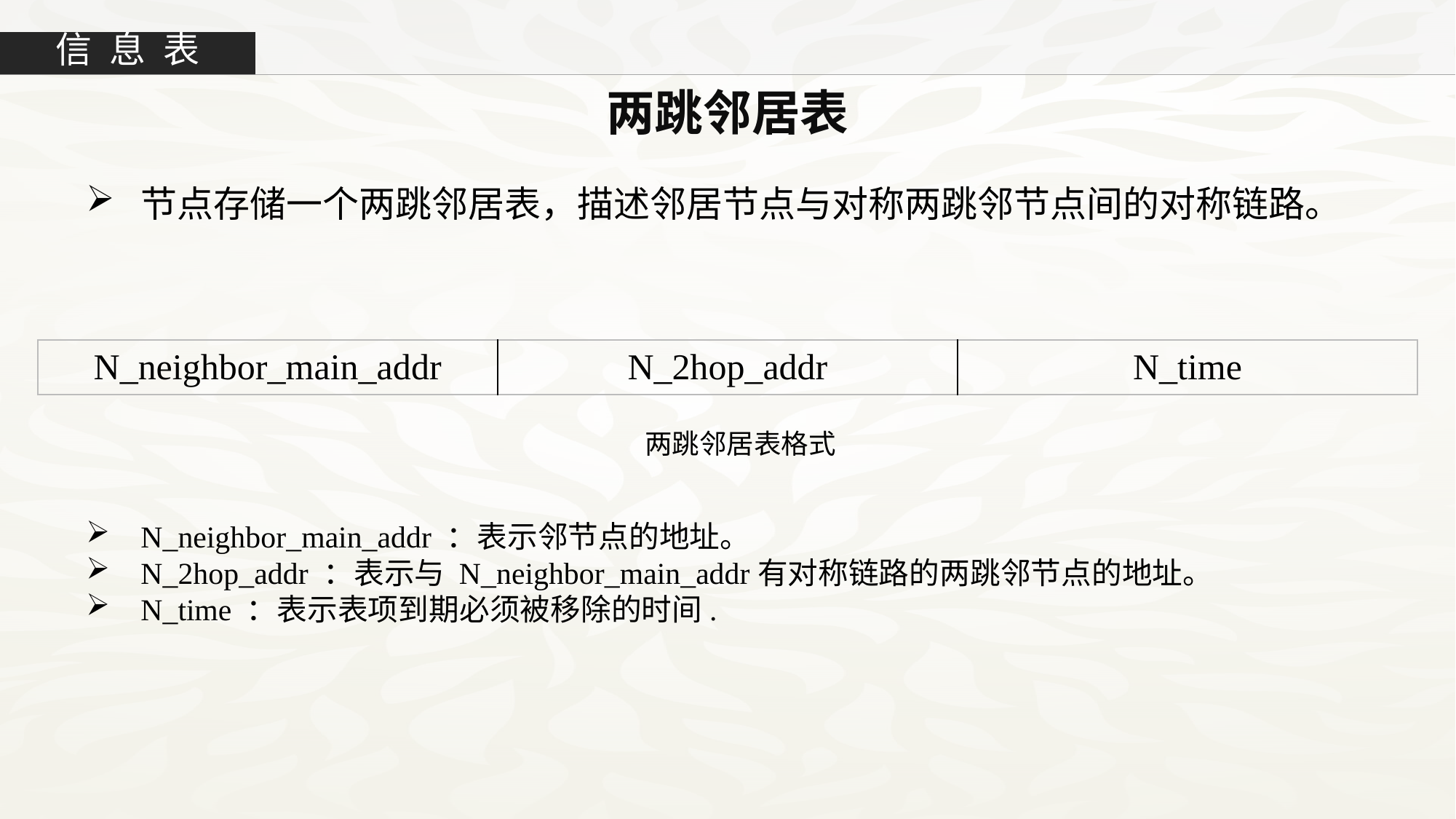

信 息 表
两跳邻居表
节点存储一个两跳邻居表，描述邻居节点与对称两跳邻节点间的对称链路。
| N\_neighbor\_main\_addr | N\_2hop\_addr | N\_time |
| --- | --- | --- |
两跳邻居表格式
N_neighbor_main_addr ：表示邻节点的地址。
N_2hop_addr ：表示与 N_neighbor_main_addr有对称链路的两跳邻节点的地址。
N_time ：表示表项到期必须被移除的时间.